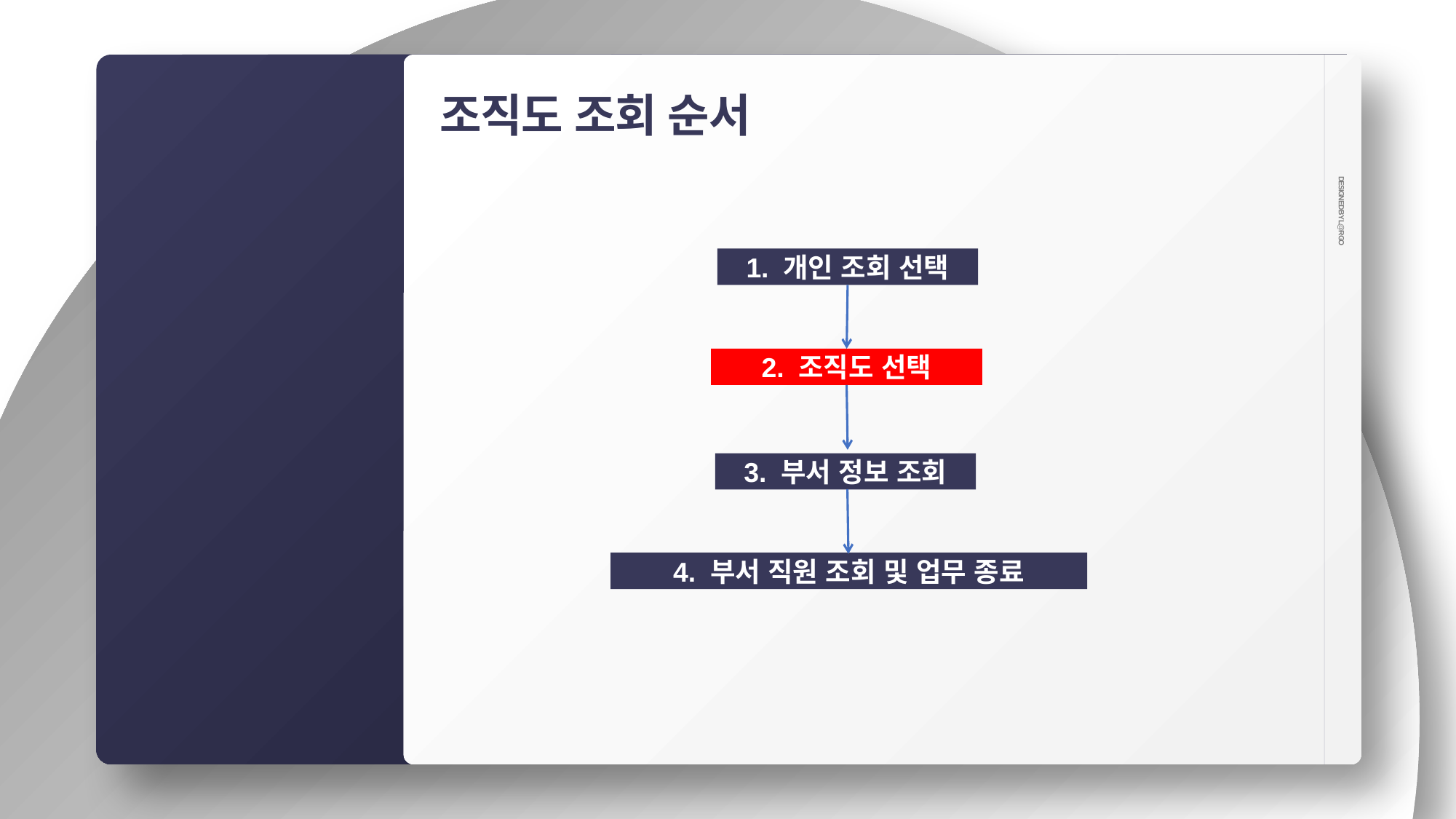

조직도 조회 순서
1. 개인 조회 선택

조직도
데이터 조회
2. 조직도 선택
DESIGNED BY L@RGO
3. 부서 정보 조회
4. 부서 직원 조회 및 업무 종료